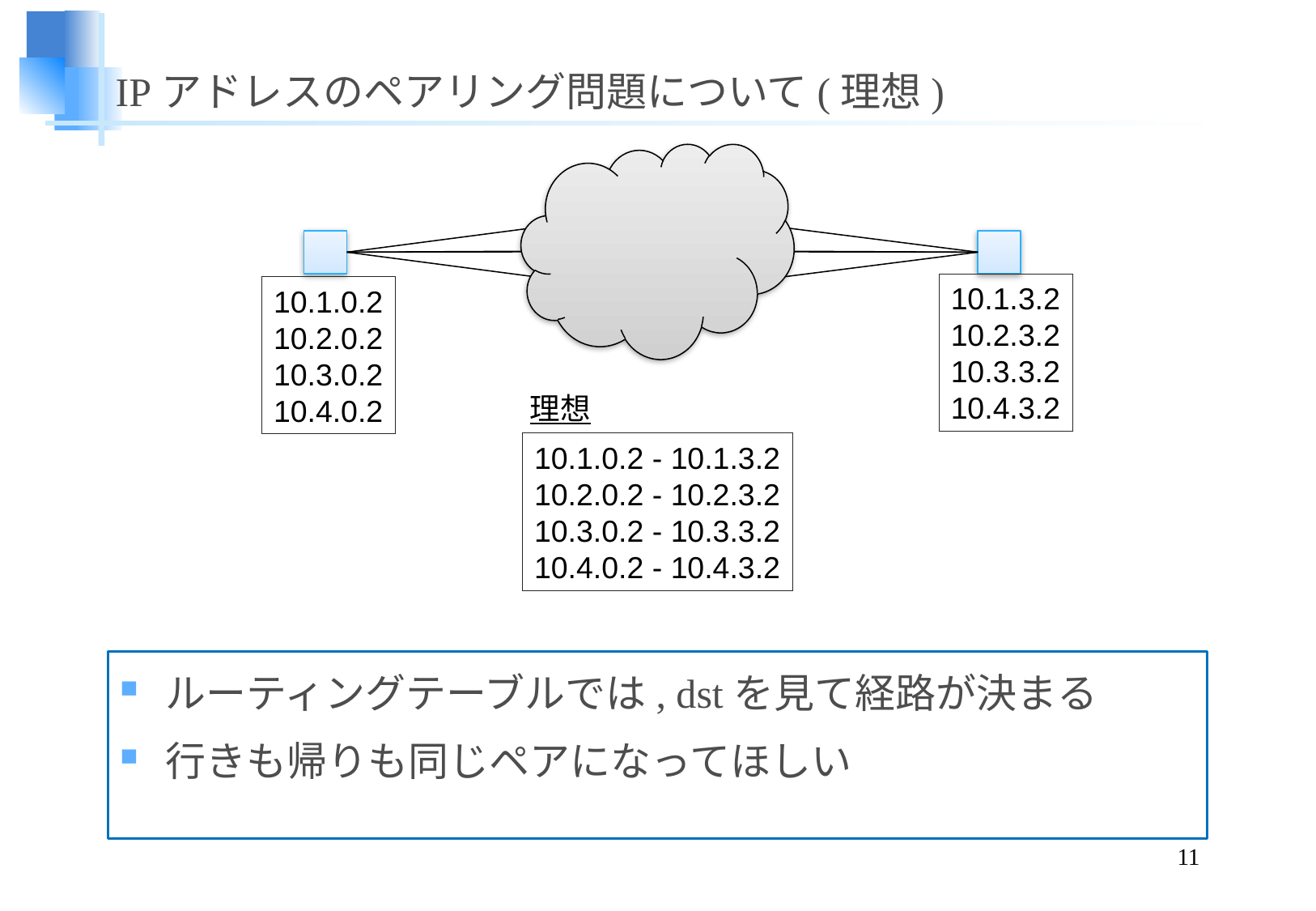

# IPアドレスのペアリング問題について(理想)

10.1.3.2
10.2.3.2
10.3.3.2
10.4.3.2
10.1.0.2
10.2.0.2
10.3.0.2
10.4.0.2
理想
10.1.0.2 - 10.1.3.2
10.2.0.2 - 10.2.3.2
10.3.0.2 - 10.3.3.2
10.4.0.2 - 10.4.3.2
ルーティングテーブルでは, dstを見て経路が決まる
行きも帰りも同じペアになってほしい
11